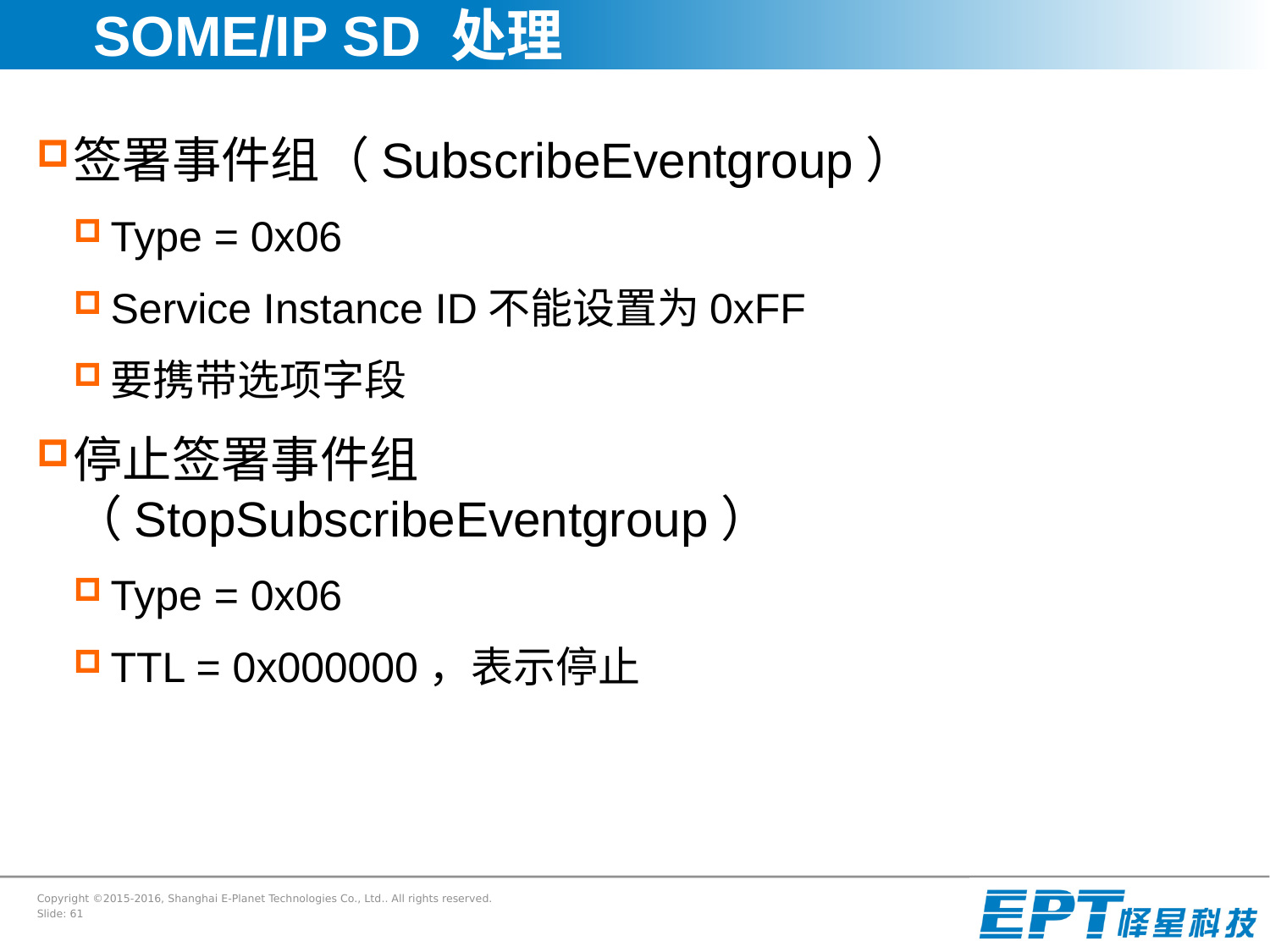

# SOME/IP SD 处理
签署事件组（SubscribeEventgroup）
Type = 0x06
Service Instance ID不能设置为0xFF
要携带选项字段
停止签署事件组（StopSubscribeEventgroup）
Type = 0x06
TTL = 0x000000，表示停止